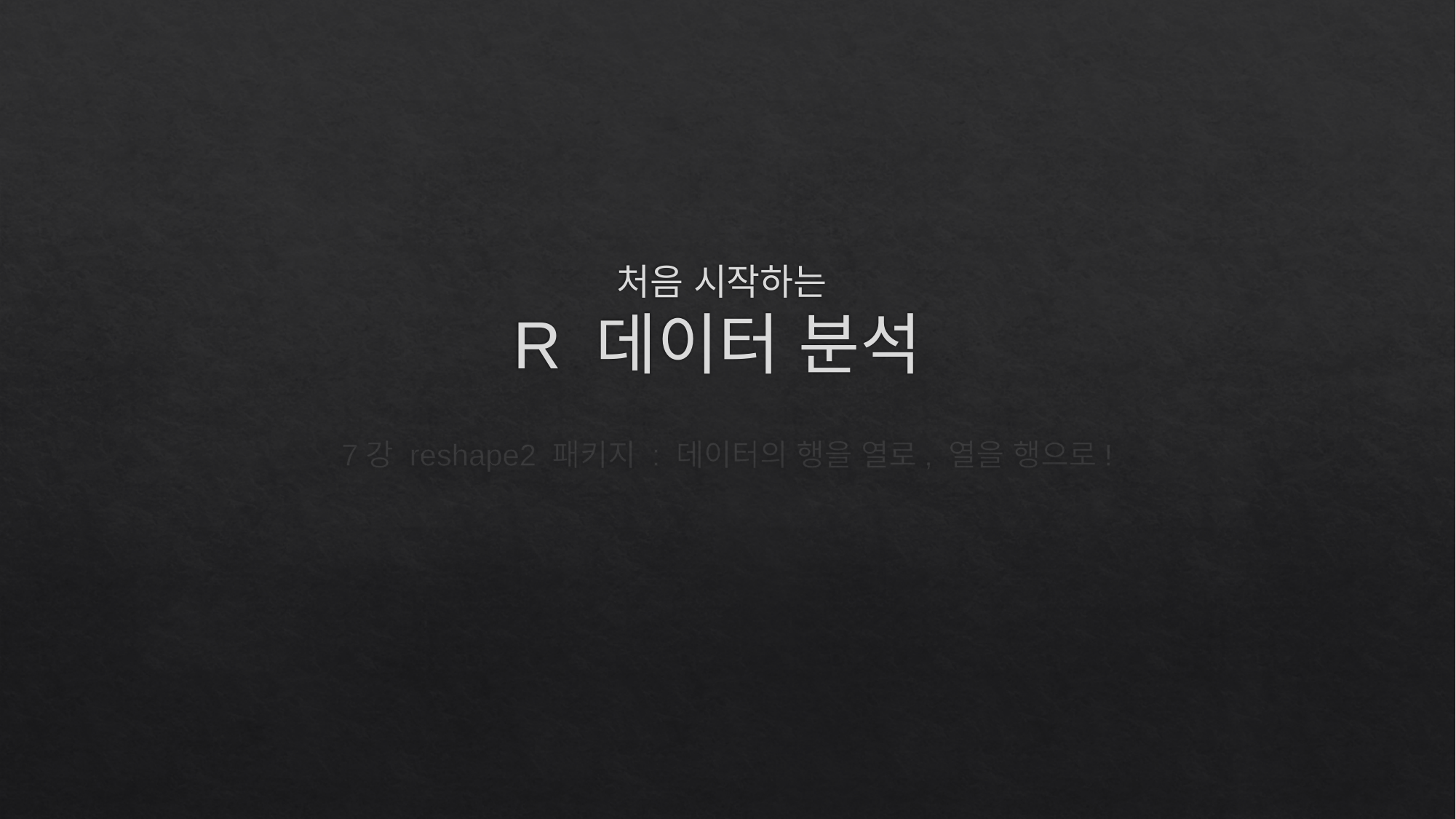

# 처음 시작하는 R 데이터 분석
7강 reshape2 패키지 : 데이터의 행을 열로, 열을 행으로!